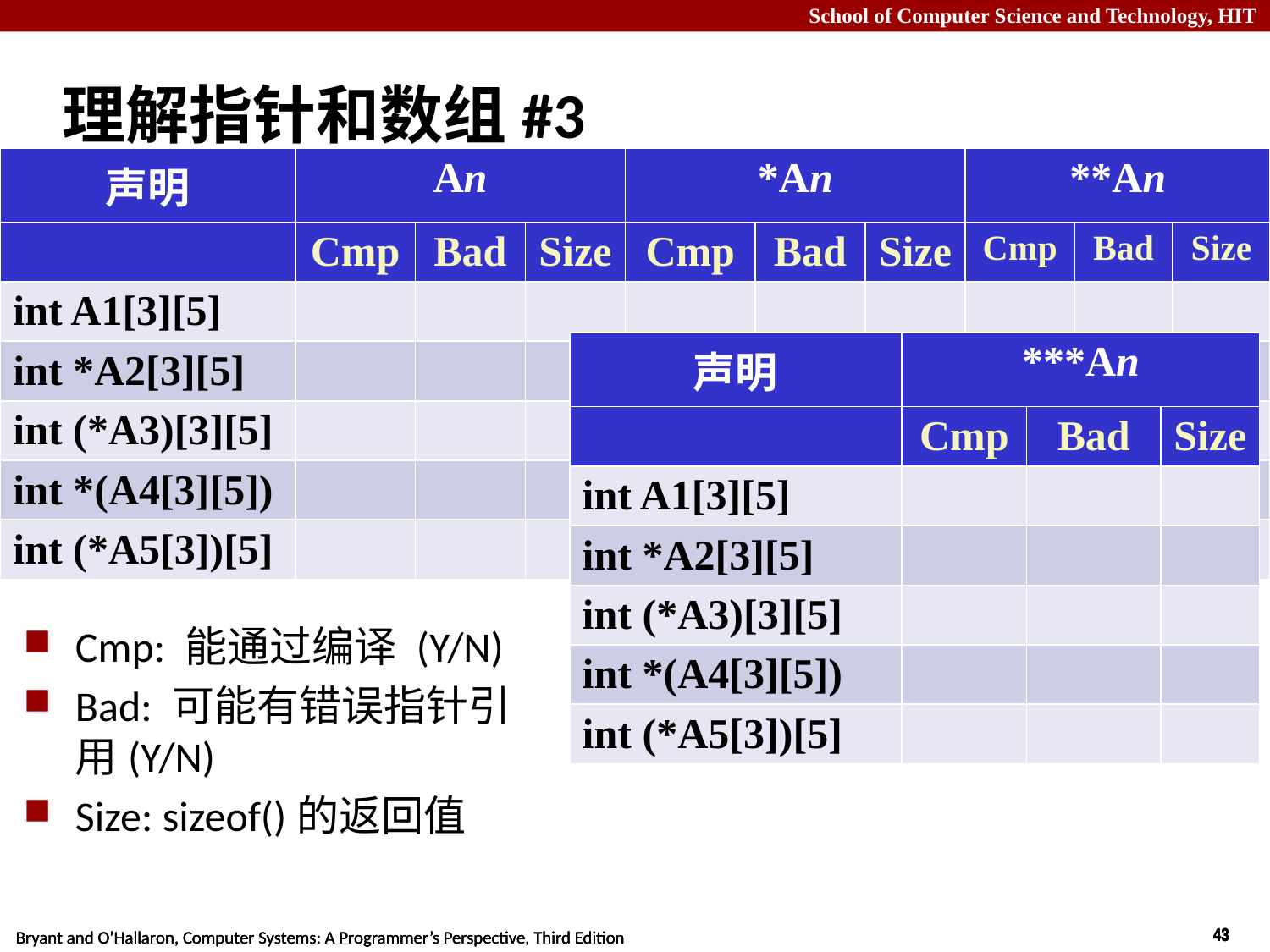

# 理解指针和数组#3
| 声明 | An |  |  | \*An |  |  | \*\*An |  |  |
| --- | --- | --- | --- | --- | --- | --- | --- | --- | --- |
|  | Cmp | Bad | Size | Cmp | Bad | Size | Cmp | Bad | Size |
| int A1[3][5] |  |  |  |  |  |  |  |  |  |
| int \*A2[3][5] |  |  |  |  |  |  |  |  |  |
| int (\*A3)[3][5] |  |  |  |  |  |  |  |  |  |
| int \*(A4[3][5]) |  |  |  |  |  |  |  |  |  |
| int (\*A5[3])[5] |  |  |  |  |  |  |  |  |  |

| 声明 | \*\*\*An |  |  |
| --- | --- | --- | --- |
|  | Cmp | Bad | Size |
| int A1[3][5] |  |  |  |
| int \*A2[3][5] |  |  |  |
| int (\*A3)[3][5] |  |  |  |
| int \*(A4[3][5]) |  |  |  |
| int (\*A5[3])[5] |  |  |  |
Cmp: 能通过编译 (Y/N)
Bad: 可能有错误指针引用(Y/N)
Size: sizeof()的返回值